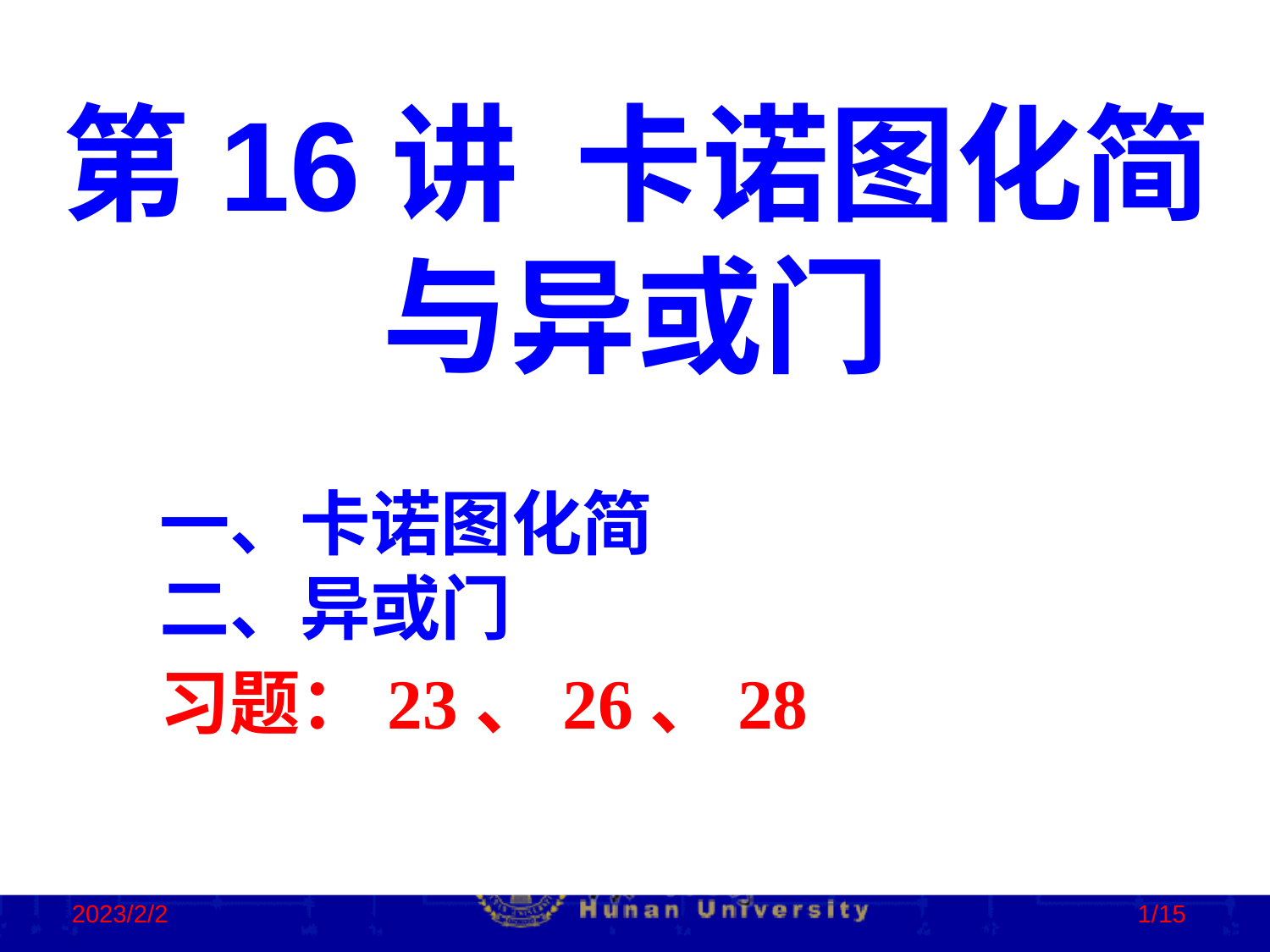

第16讲  卡诺图化简与异或门
一、卡诺图化简
二、异或门
习题：23、26、28
2023/2/2
1/15